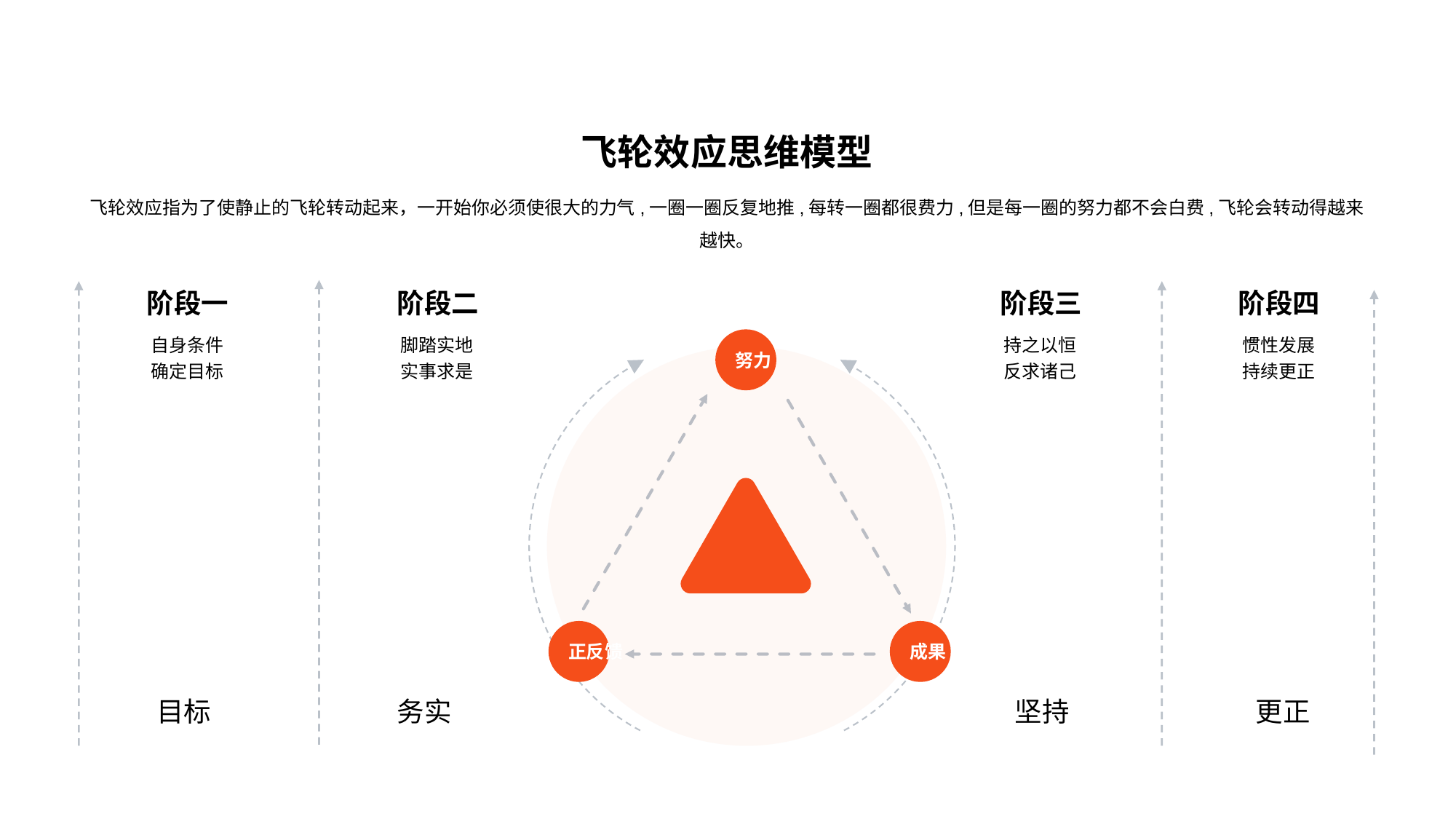

飞轮效应思维模型
飞轮效应指为了使静止的飞轮转动起来，一开始你必须使很大的力气,一圈一圈反复地推,每转一圈都很费力,但是每一圈的努力都不会白费,飞轮会转动得越来越快。
阶段一
自身条件
确定目标
阶段二
脚踏实地
实事求是
阶段三
持之以恒
反求诸己
阶段四
惯性发展
持续更正
努力

正反馈
成果

目标
务实
坚持
更正